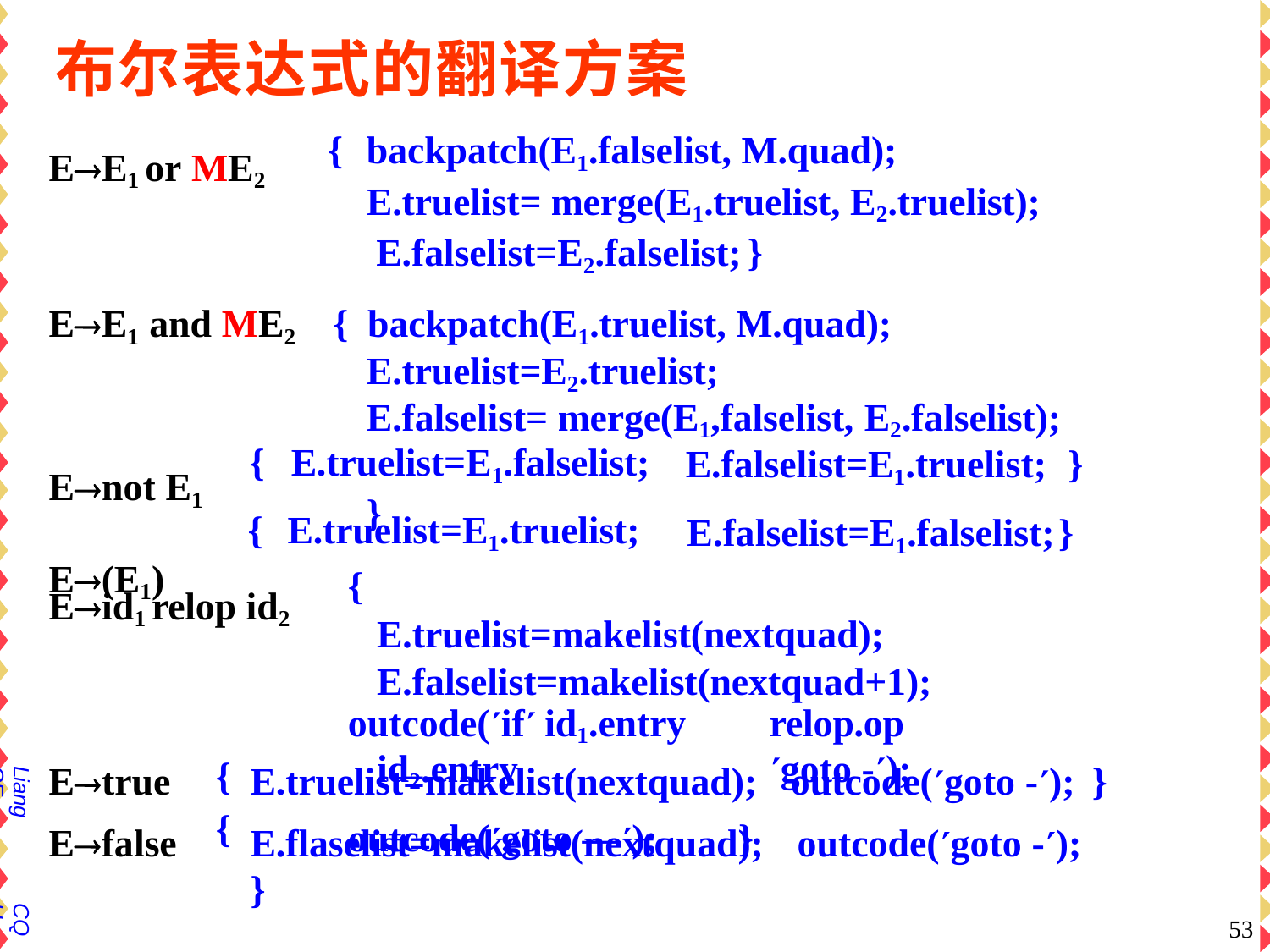

# 布尔表达式的翻译方案
E→E1 or ME2
{	backpatch(E1.falselist, M.quad);  E.truelist= merge(E1.truelist, E2.truelist);  E.falselist=E2.falselist;	}
E→E1 and ME2	{	backpatch(E1.truelist, M.quad);
E.truelist=E2.truelist;
E.falselist= merge(E1,falselist, E2.falselist);	}
E→not E1  E→(E1)
{	E.truelist=E1.falselist;
{	E.truelist=E1.truelist;
E.falselist=E1.truelist;	 }  E.falselist=E1.falselist;	}
{		E.truelist=makelist(nextquad);  E.falselist=makelist(nextquad+1);
outcode(′if′ id1.entry	relop.op	id2.entry	′goto -′);
outcode(′goto —′);	}
E→id1 relop id2
| E→true E→false | { { | E.truelist=makelist(nextquad); outcode(′goto -′); } E.flaselist=makelist(nextquad); outcode(′goto -′); } |
| --- | --- | --- |
| M→ε | { | M.quad=nextquad; } |
Liang GE
CQU
53